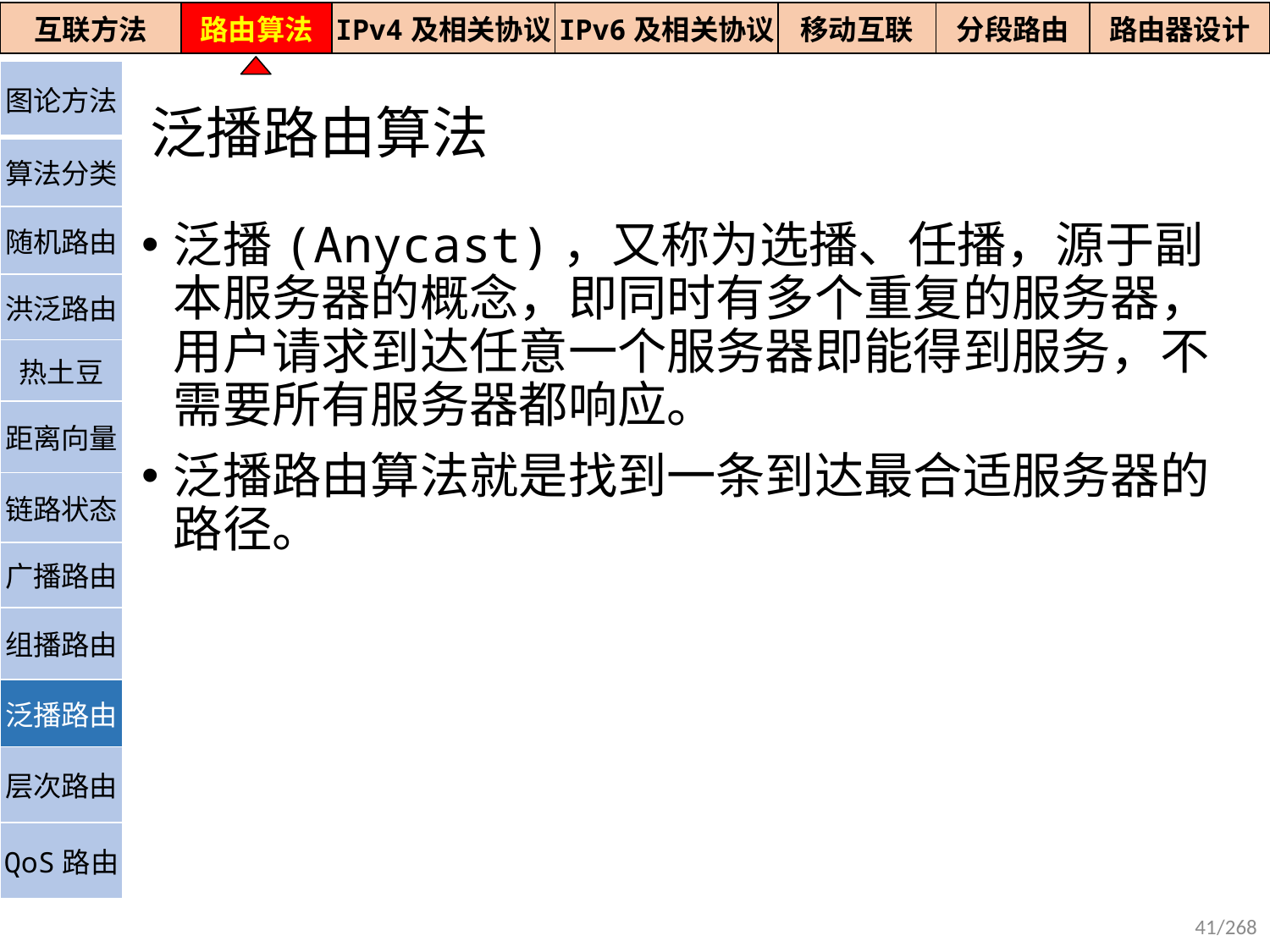

| 互联方法 | 路由算法 | IPv4及相关协议 | IPv6及相关协议 | 移动互联 | 分段路由 | 路由器设计 |
| --- | --- | --- | --- | --- | --- | --- |

# 泛播路由算法
| 图论方法 |
| --- |
| 算法分类 |
| 随机路由 |
| 洪泛路由 |
| 热土豆 |
| 距离向量 |
| 链路状态 |
| 广播路由 |
| 组播路由 |
| 泛播路由 |
| 层次路由 |
| QoS路由 |
泛播(Anycast)，又称为选播、任播，源于副本服务器的概念，即同时有多个重复的服务器，用户请求到达任意一个服务器即能得到服务，不需要所有服务器都响应。
泛播路由算法就是找到一条到达最合适服务器的路径。
41/268